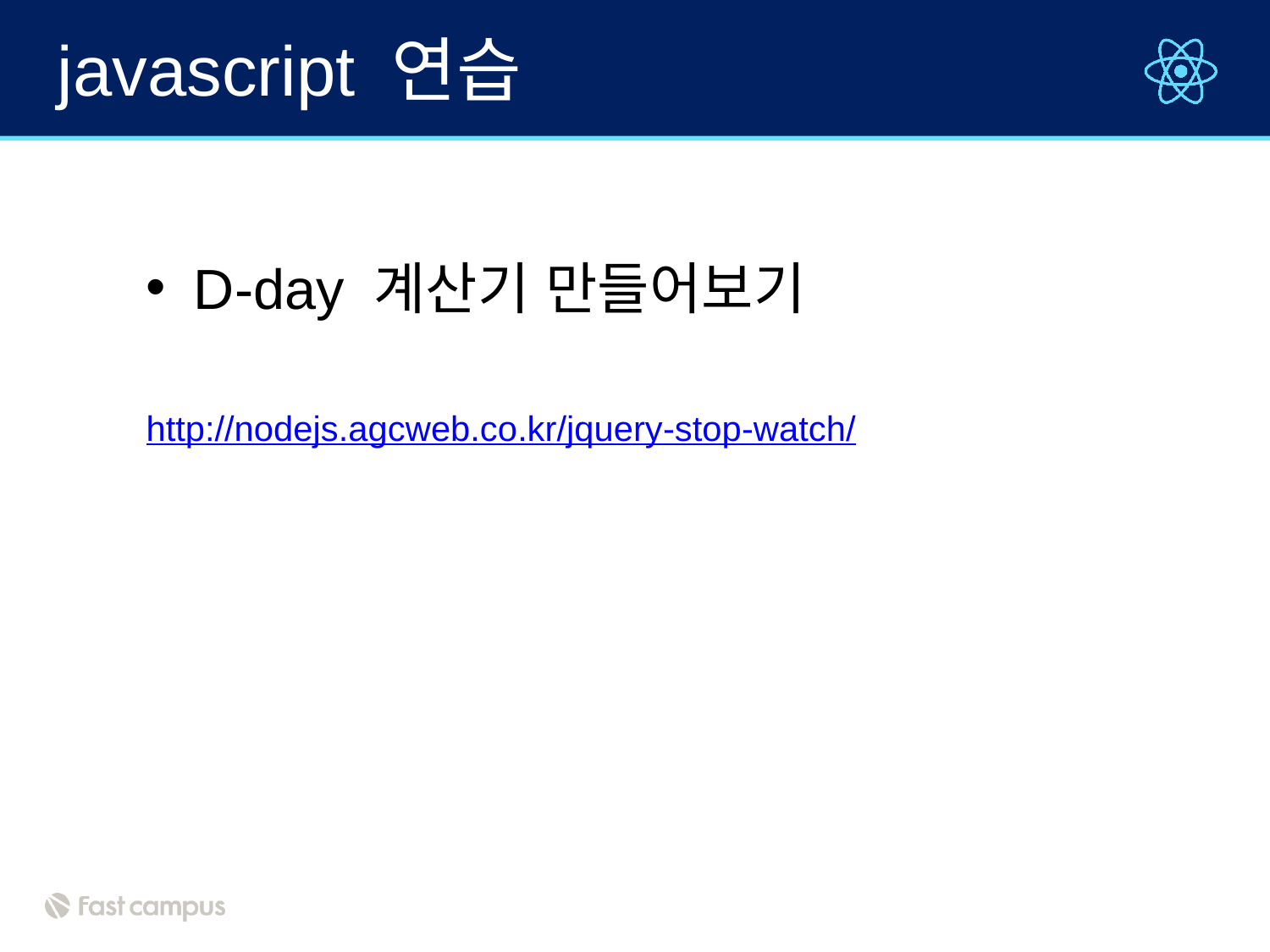

# javascript 연습
D-day 계산기 만들어보기

http://nodejs.agcweb.co.kr/jquery-stop-watch/